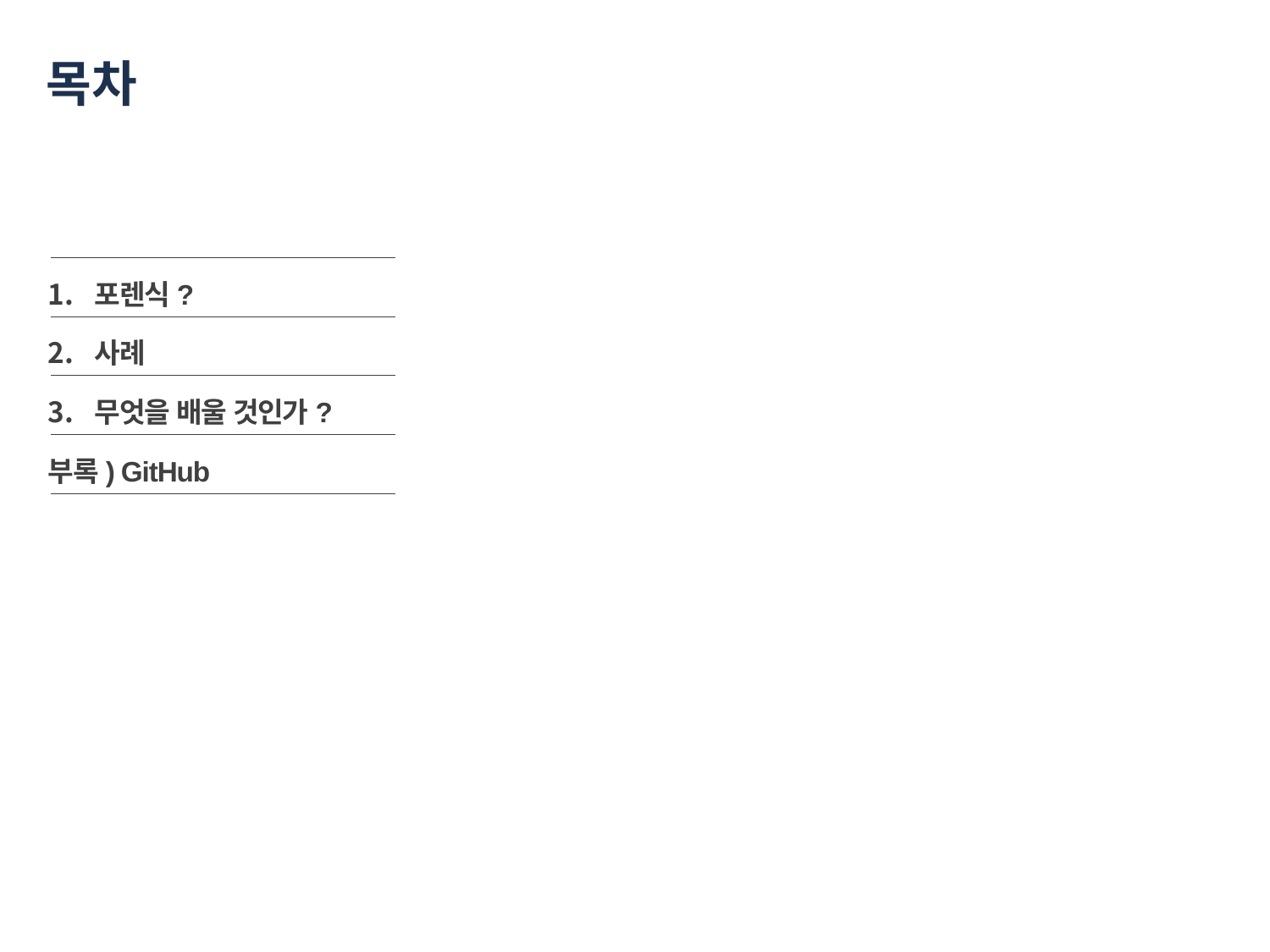

# 목차
포렌식?
사례
무엇을 배울 것인가?
부록) GitHub